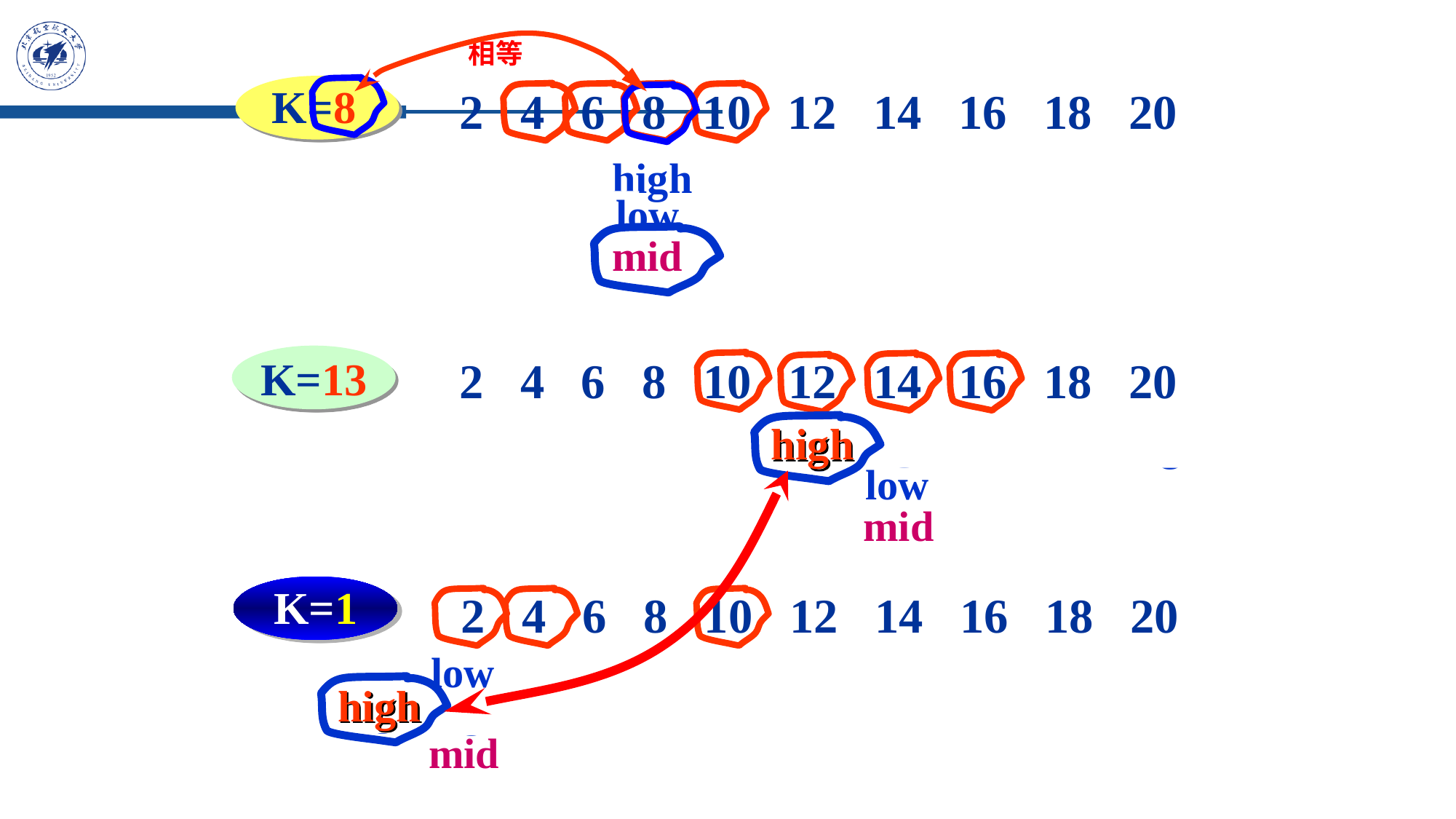

相等

K=8

2   4   6   8   10   12   14   16   18   20

high
mid

mid
low
high

mid

low
low

mid

2   4   6   8   10   12   14   16   18   20
K=13

mid

high

low

high

high
low
high

mid

low

mid

mid

K=1

2   4   6   8   10   12   14   16   18   20

high
mid

high

mid
low

high

mid
high

high